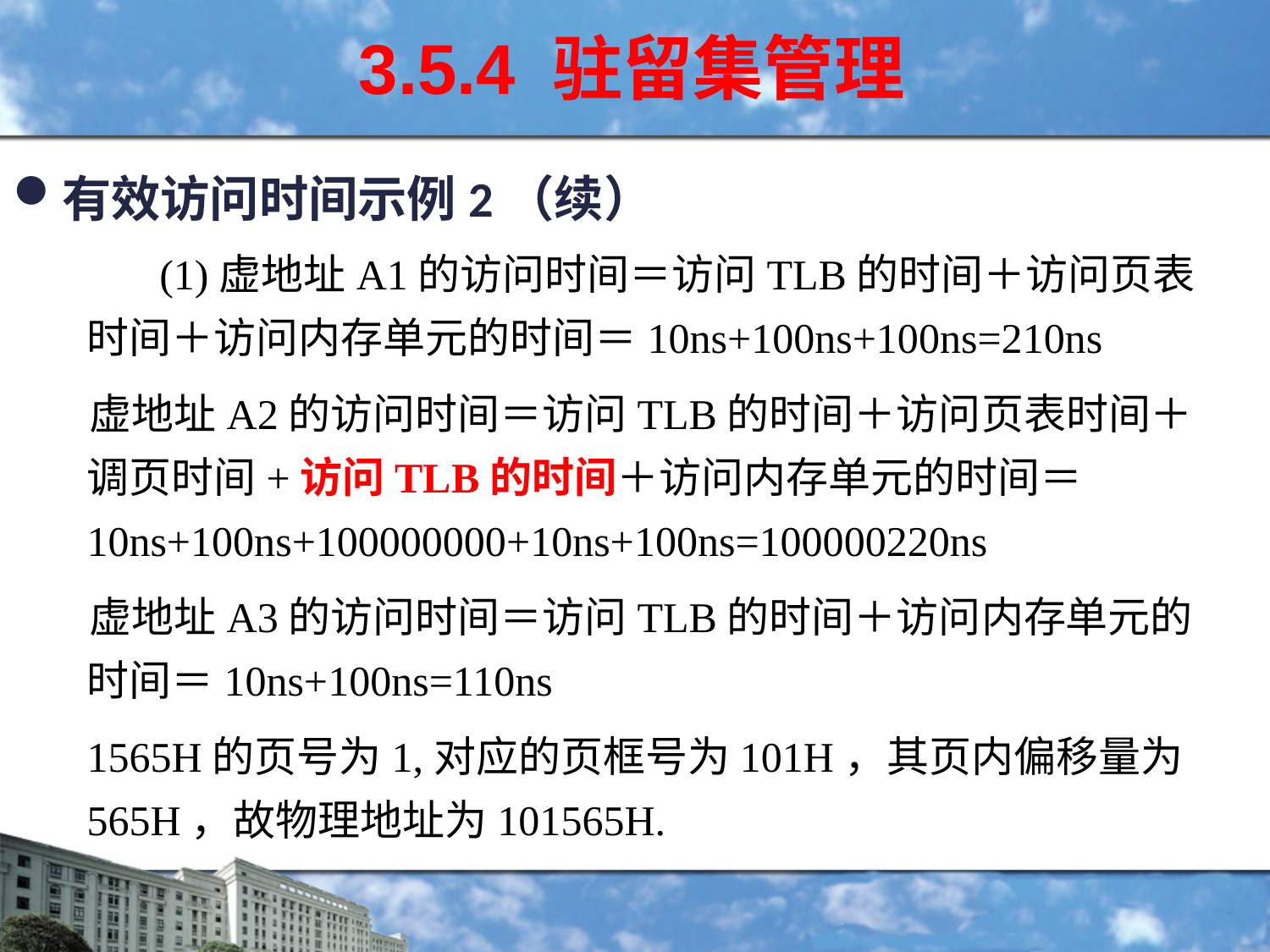

3.5.4 驻留集管理
有效访问时间示例2（续）
　　　 (1)虚地址A1的访问时间＝访问TLB的时间＋访问页表时间＋访问内存单元的时间＝10ns+100ns+100ns=210ns
       虚地址A2的访问时间＝访问TLB的时间＋访问页表时间＋调页时间+访问TLB的时间＋访问内存单元的时间＝10ns+100ns+100000000+10ns+100ns=100000220ns
       虚地址A3的访问时间＝访问TLB的时间＋访问内存单元的时间＝10ns+100ns=110ns
       1565H的页号为1,对应的页框号为101H，其页内偏移量为565H，故物理地址为101565H.